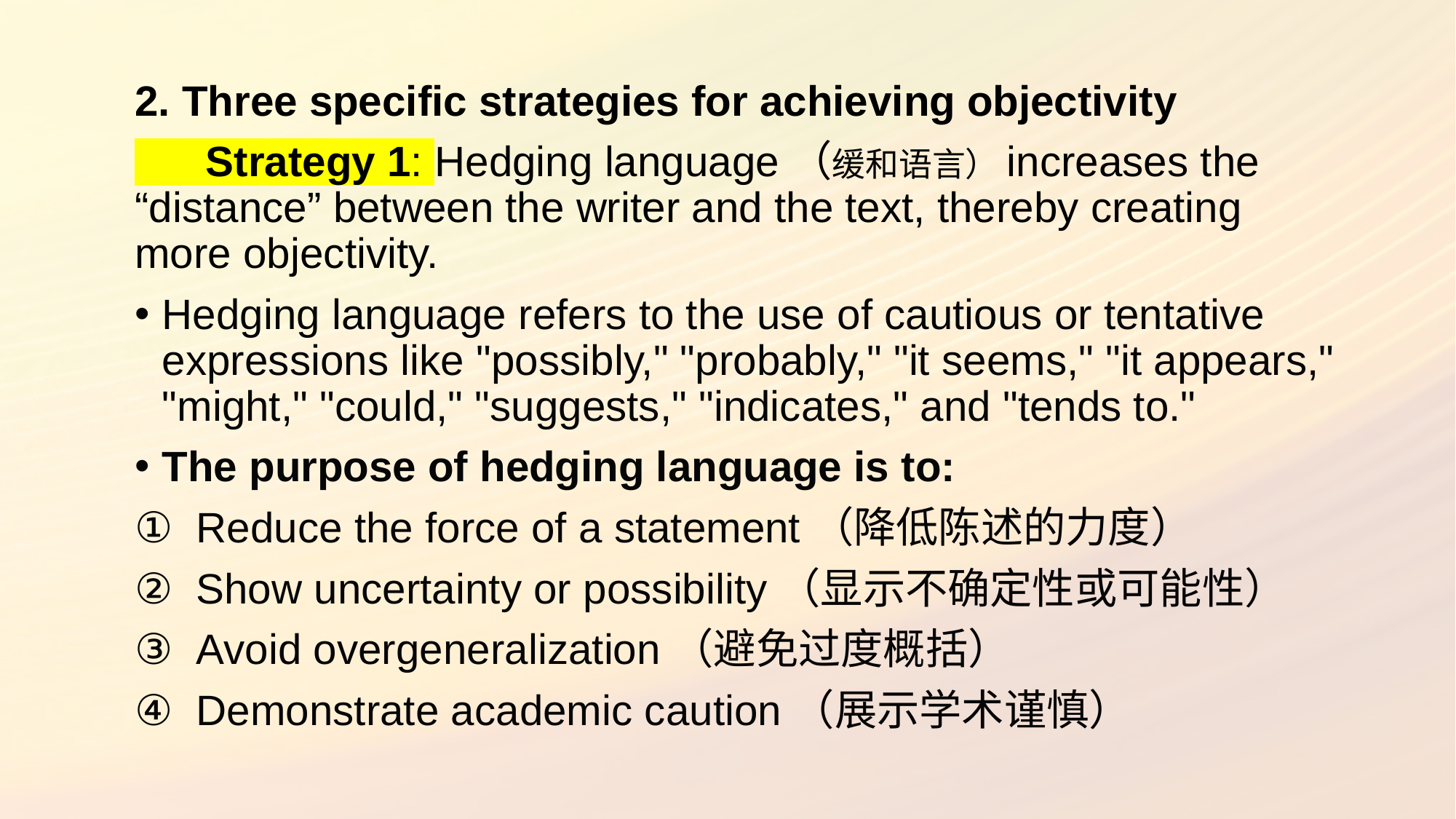

2. Three specific strategies for achieving objectivity
      Strategy 1: Hedging language（缓和语言）increases the “distance” between the writer and the text, thereby creating more objectivity.
Hedging language refers to the use of cautious or tentative expressions like "possibly," "probably," "it seems," "it appears," "might," "could," "suggests," "indicates," and "tends to."
The purpose of hedging language is to:
Reduce the force of a statement（降低陈述的力度）
Show uncertainty or possibility（显示不确定性或可能性）
Avoid overgeneralization（避免过度概括）
Demonstrate academic caution（展示学术谨慎）